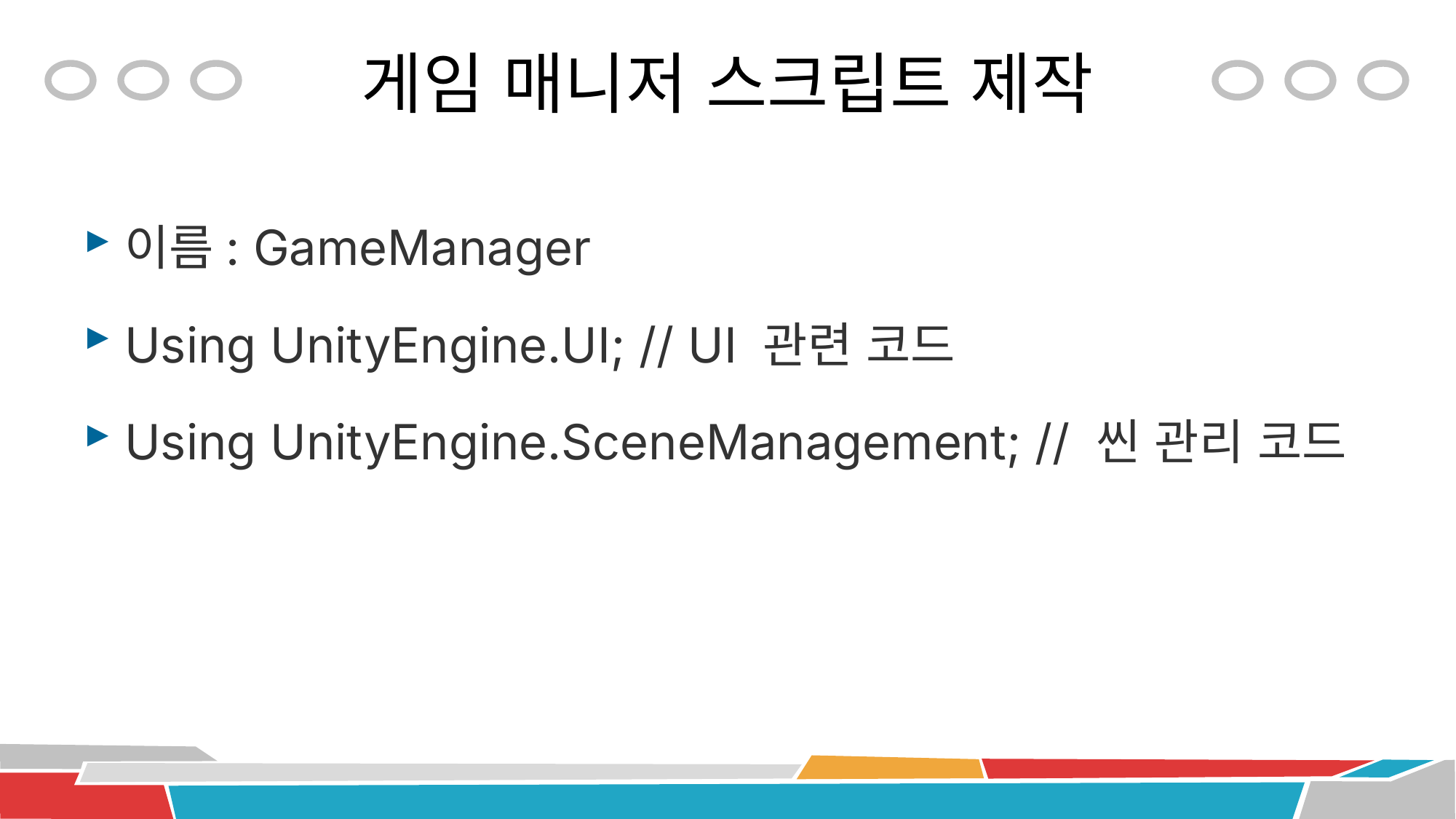

# 게임 매니저 스크립트 제작
이름: GameManager
Using UnityEngine.UI; // UI 관련 코드
Using UnityEngine.SceneManagement; // 씬 관리 코드